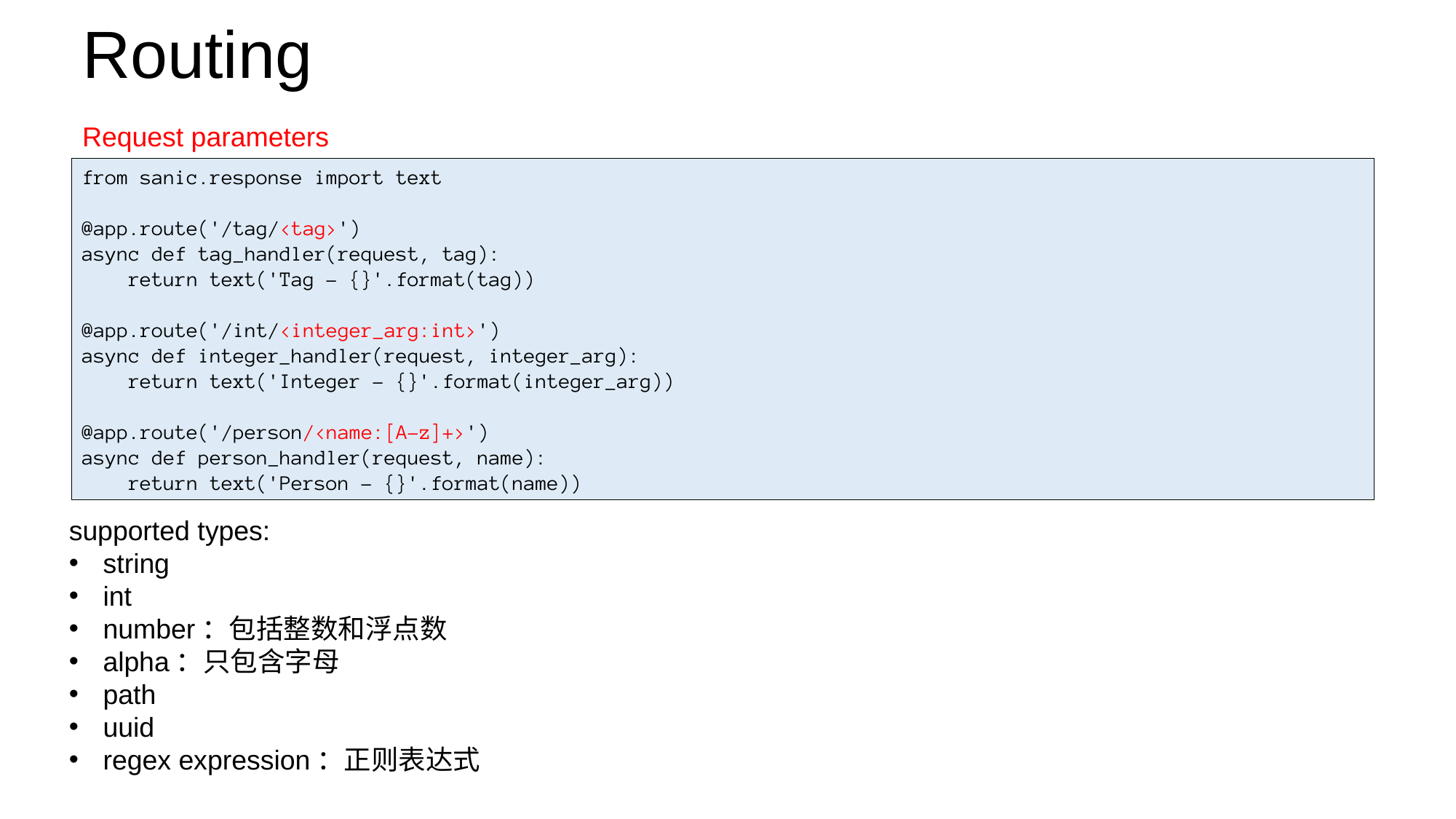

# Routing
Request parameters
from sanic.response import text

@app.route('/tag/<tag>')
async def tag_handler(request, tag):
    return text('Tag - {}'.format(tag))

@app.route('/int/<integer_arg:int>')
async def integer_handler(request, integer_arg):
    return text('Integer - {}'.format(integer_arg))

@app.route('/person/<name:[A-z]+>')
async def person_handler(request, name):
    return text('Person - {}'.format(name))
supported types:
string
int
number：包括整数和浮点数
alpha：只包含字母
path
uuid
regex expression：正则表达式